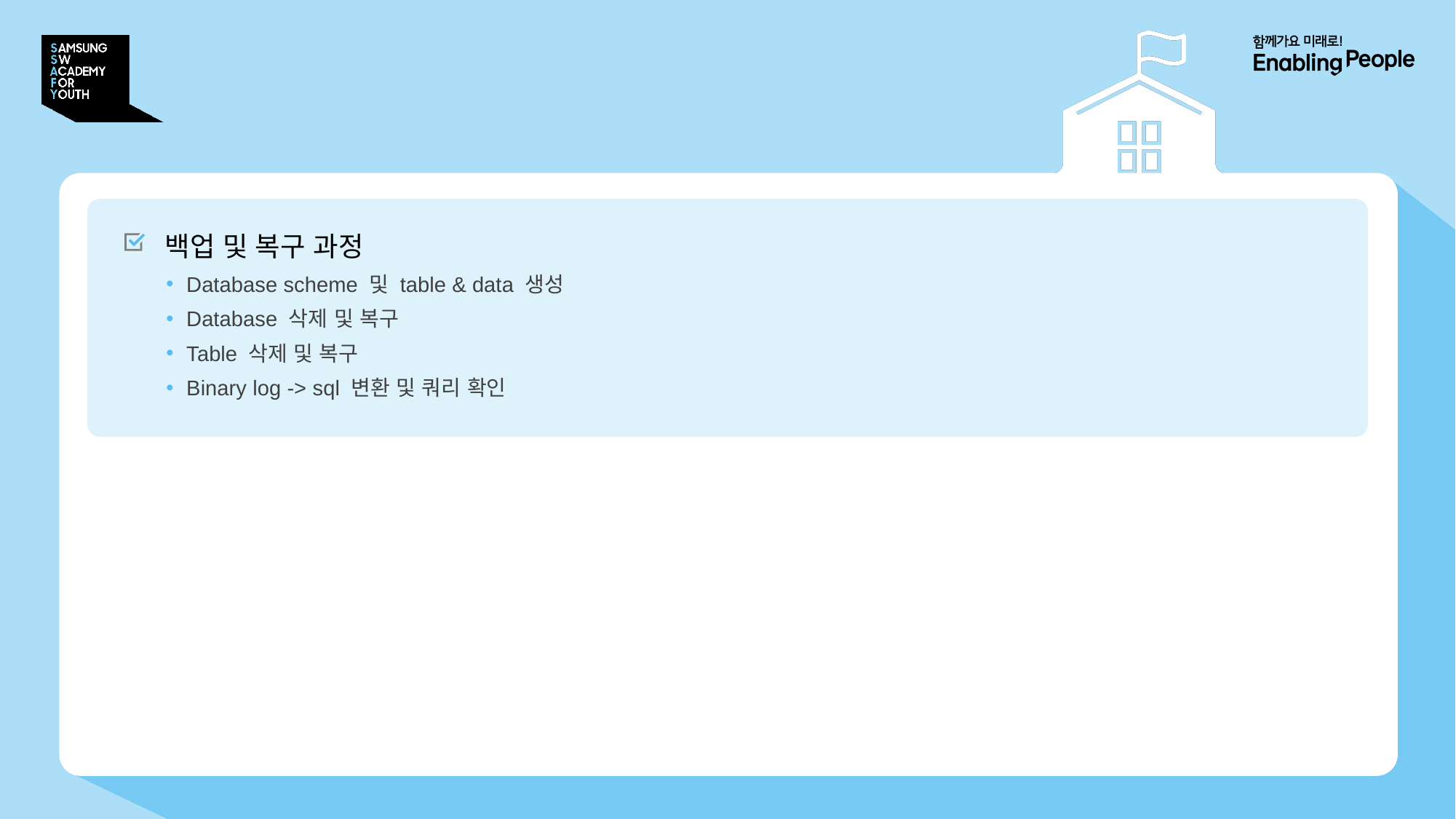

# 환경 설정 및 복구 실습

백업 및 복구 과정
Database scheme 및 table & data 생성
Database 삭제 및 복구
Table 삭제 및 복구
Binary log -> sql 변환 및 쿼리 확인